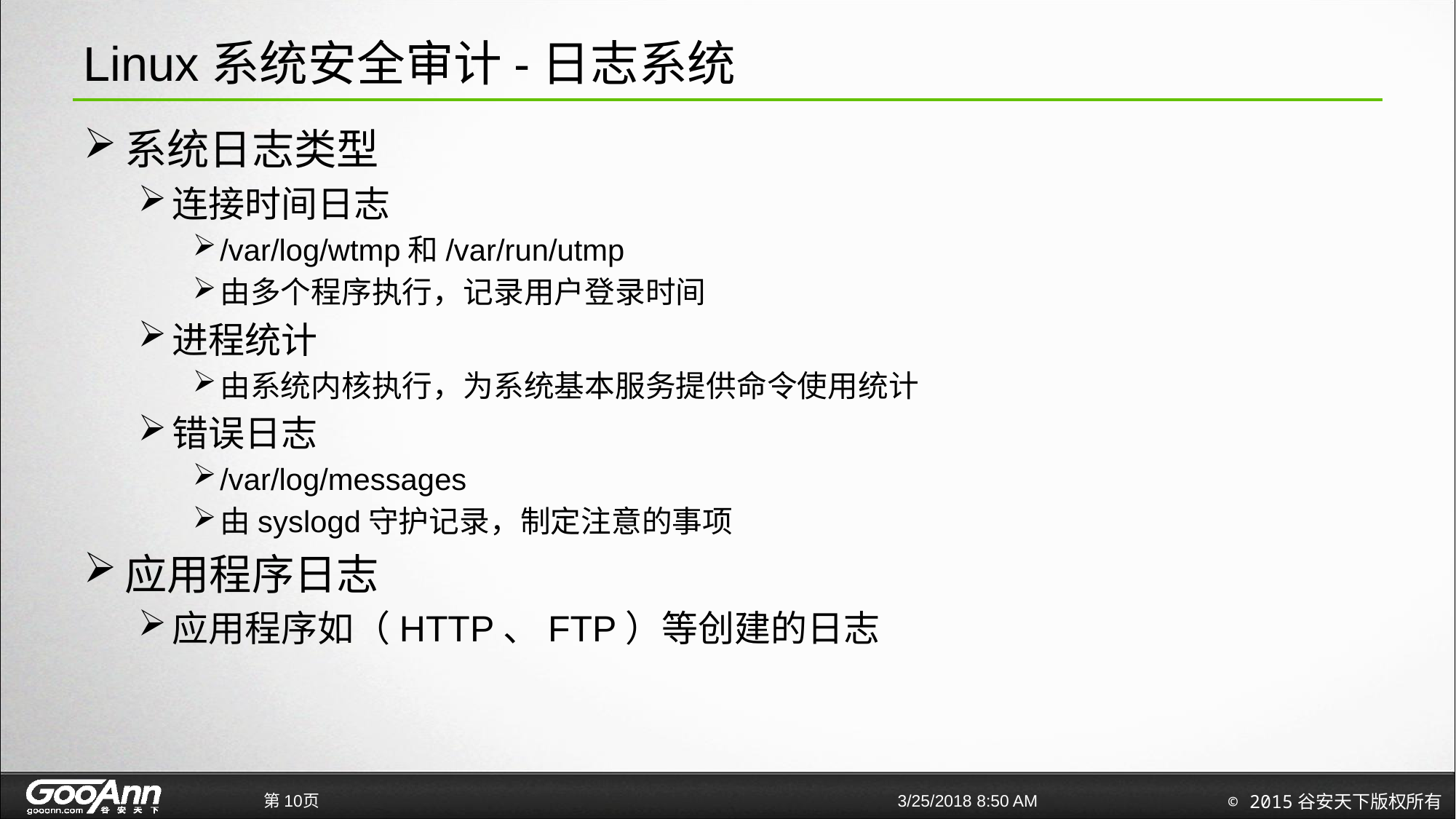

# Linux系统安全审计-日志系统
系统日志类型
连接时间日志
/var/log/wtmp和/var/run/utmp
由多个程序执行，记录用户登录时间
进程统计
由系统内核执行，为系统基本服务提供命令使用统计
错误日志
/var/log/messages
由syslogd守护记录，制定注意的事项
应用程序日志
应用程序如（HTTP、FTP）等创建的日志